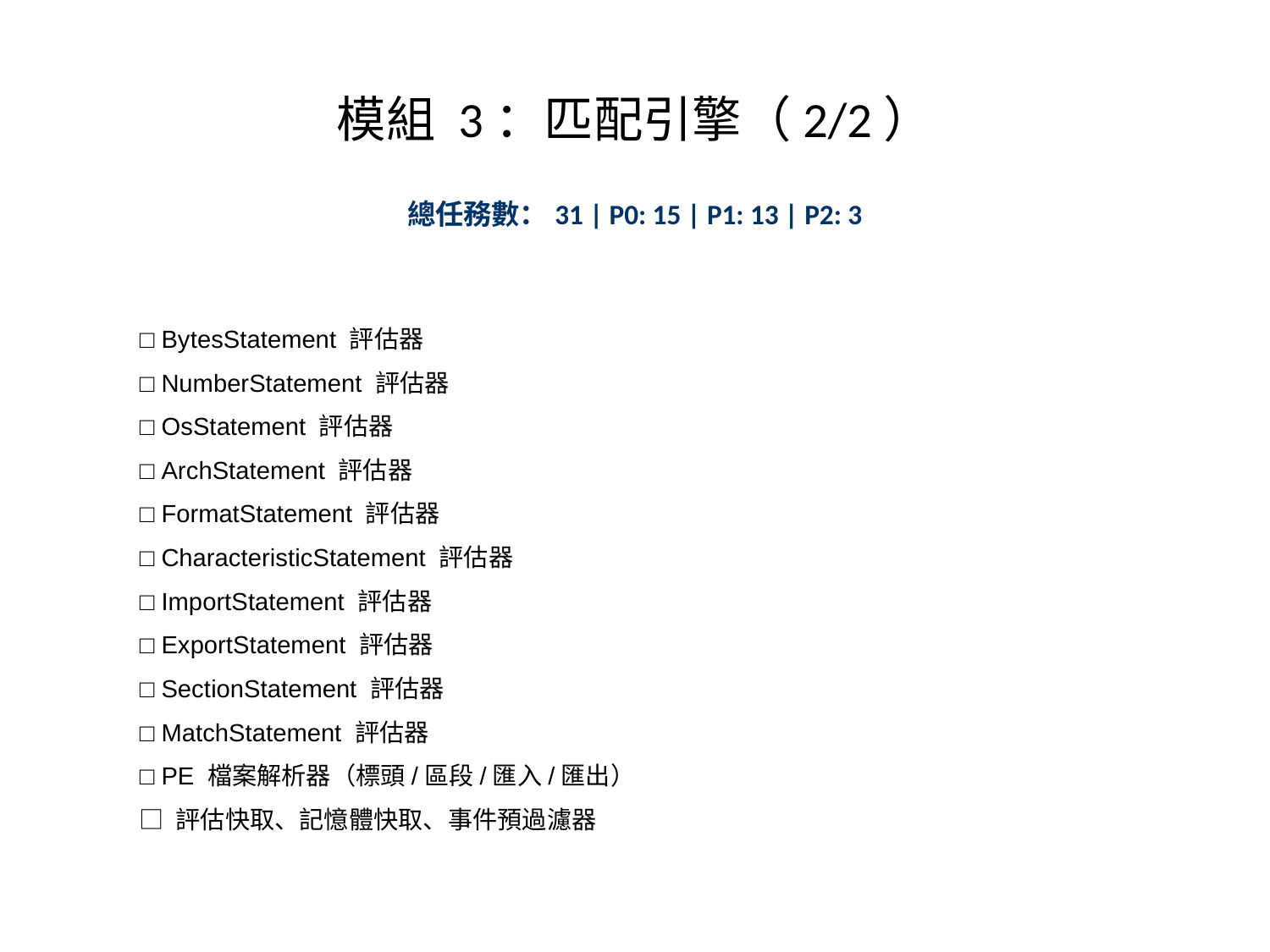

# 模組 3：匹配引擎（2/2）
總任務數：31 | P0: 15 | P1: 13 | P2: 3
□ BytesStatement 評估器
□ NumberStatement 評估器
□ OsStatement 評估器
□ ArchStatement 評估器
□ FormatStatement 評估器
□ CharacteristicStatement 評估器
□ ImportStatement 評估器
□ ExportStatement 評估器
□ SectionStatement 評估器
□ MatchStatement 評估器
□ PE 檔案解析器（標頭/區段/匯入/匯出）
□ 評估快取、記憶體快取、事件預過濾器